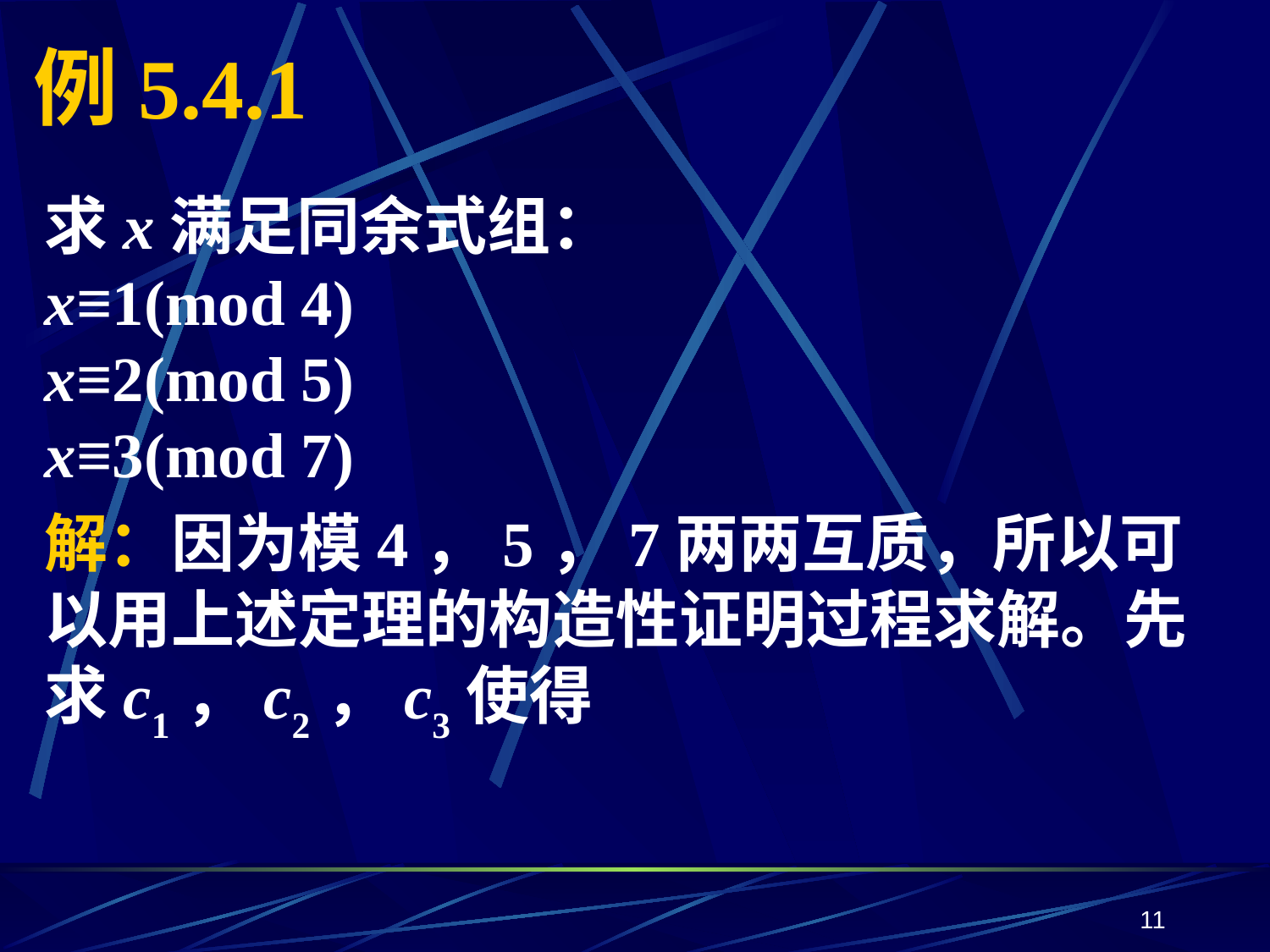

# 例5.4.1
求x满足同余式组：
x≡1(mod 4)
x≡2(mod 5)
x≡3(mod 7)
解：因为模4，5，7两两互质，所以可以用上述定理的构造性证明过程求解。先求c1，c2，c3使得
11